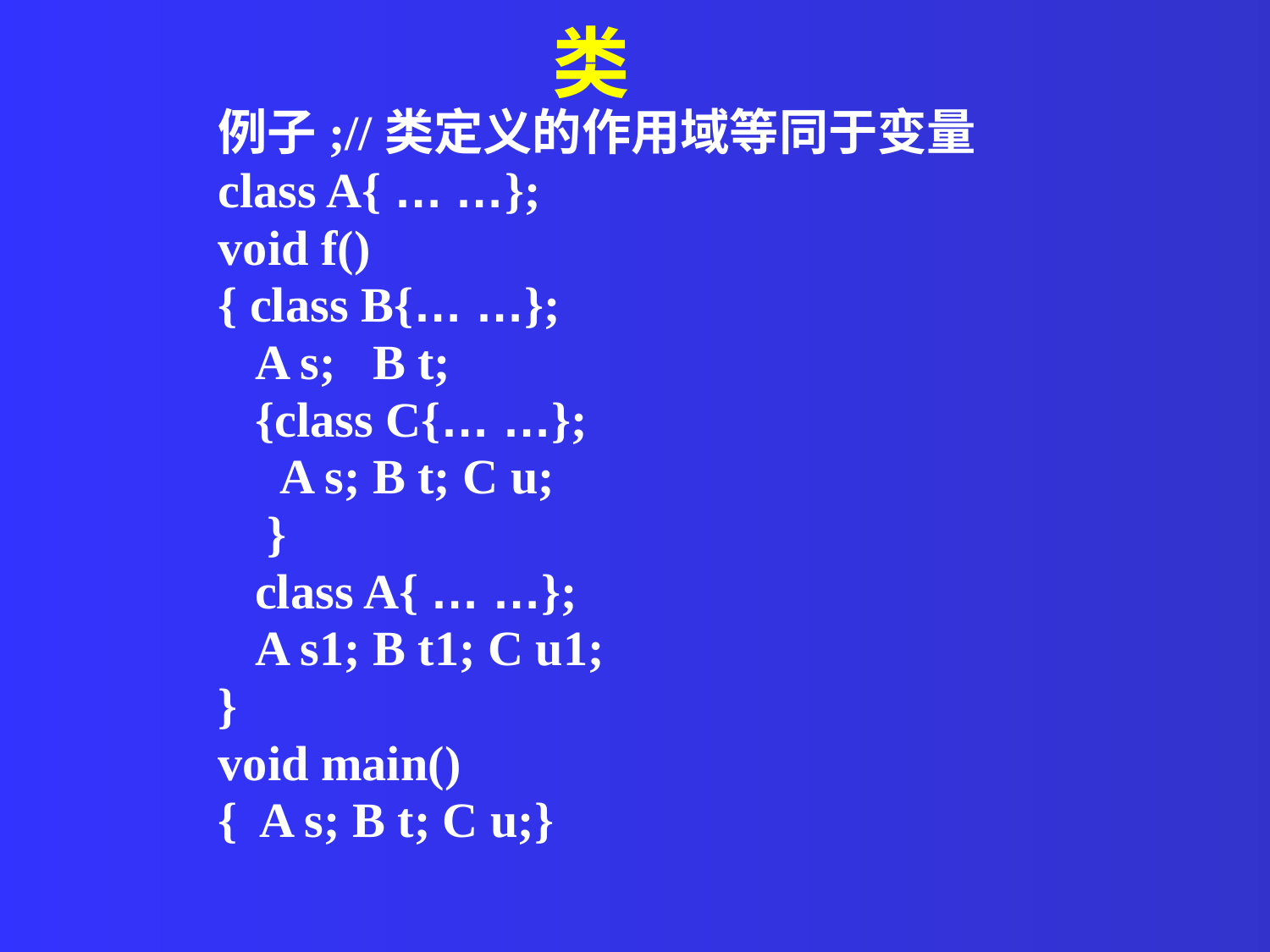

类
例子;//类定义的作用域等同于变量
class A{ … …};
void f()
{ class B{… …};
   A s;   B t;
   {class C{… …};
     A s; B t; C u;
    }
   class A{ … …};
   A s1; B t1; C u1;
}
void main()
{  A s; B t; C u;}